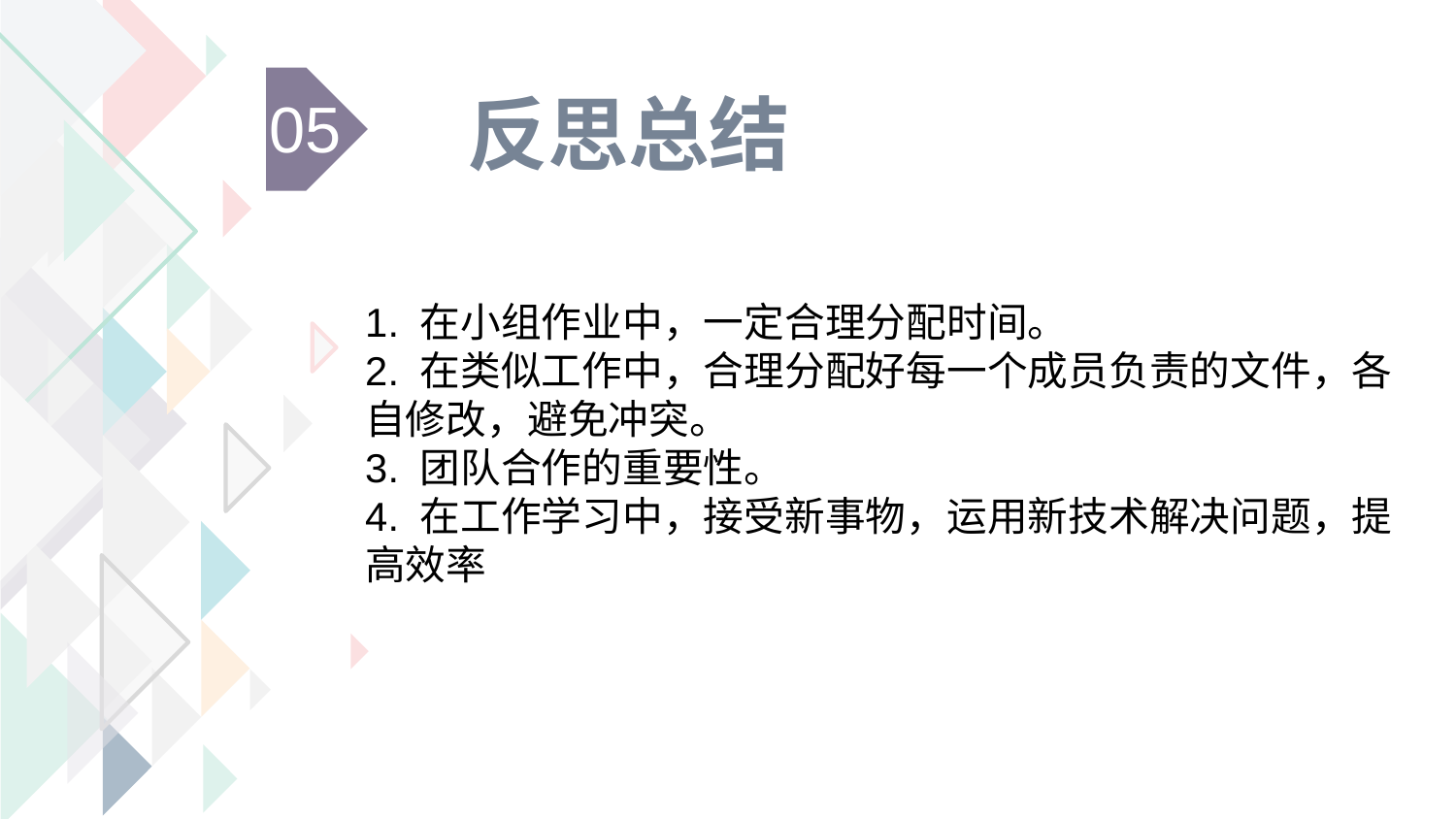

05
反思总结

1. 在小组作业中，一定合理分配时间。
2. 在类似工作中，合理分配好每一个成员负责的文件，各自修改，避免冲突。
3. 团队合作的重要性。
4. 在工作学习中，接受新事物，运用新技术解决问题，提高效率